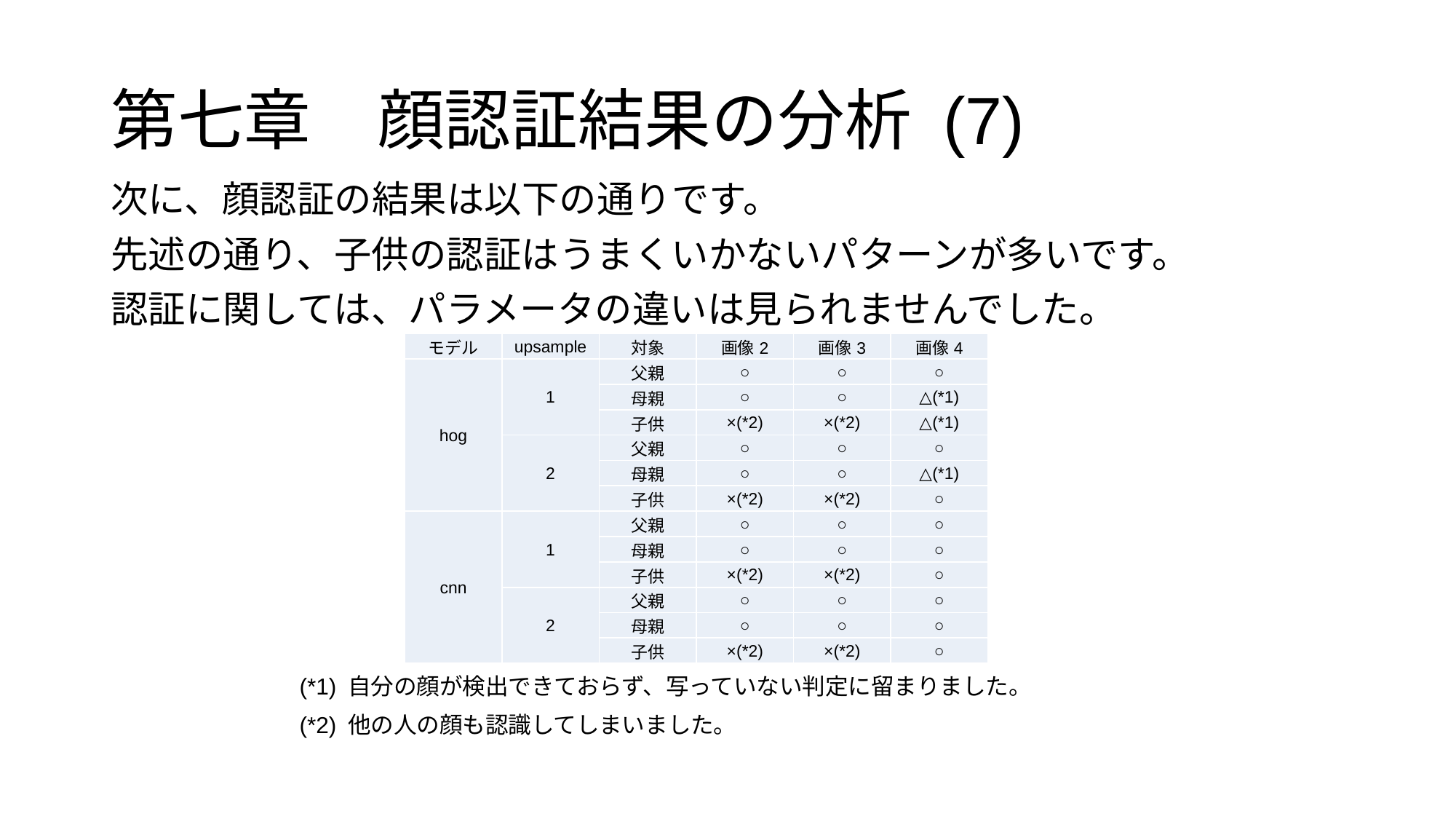

# 第七章　顔認証結果の分析 (7)
次に、顔認証の結果は以下の通りです。
先述の通り、子供の認証はうまくいかないパターンが多いです。
認証に関しては、パラメータの違いは見られませんでした。

　　　　　　　　(*1) 自分の顔が検出できておらず、写っていない判定に留まりました。
　　　　　　　　(*2) 他の人の顔も認識してしまいました。

| モデル | upsample | 対象 | 画像2 | 画像3 | 画像4 |
| --- | --- | --- | --- | --- | --- |
| hog | 1 | 父親 | ○ | ○ | ○ |
|  |  | 母親 | ○ | ○ | △(\*1) |
|  |  | 子供 | ×(\*2) | ×(\*2) | △(\*1) |
|  | 2 | 父親 | ○ | ○ | ○ |
|  |  | 母親 | ○ | ○ | △(\*1) |
|  |  | 子供 | ×(\*2) | ×(\*2) | ○ |
| cnn | 1 | 父親 | ○ | ○ | ○ |
|  |  | 母親 | ○ | ○ | ○ |
|  |  | 子供 | ×(\*2) | ×(\*2) | ○ |
|  | 2 | 父親 | ○ | ○ | ○ |
|  |  | 母親 | ○ | ○ | ○ |
|  |  | 子供 | ×(\*2) | ×(\*2) | ○ |